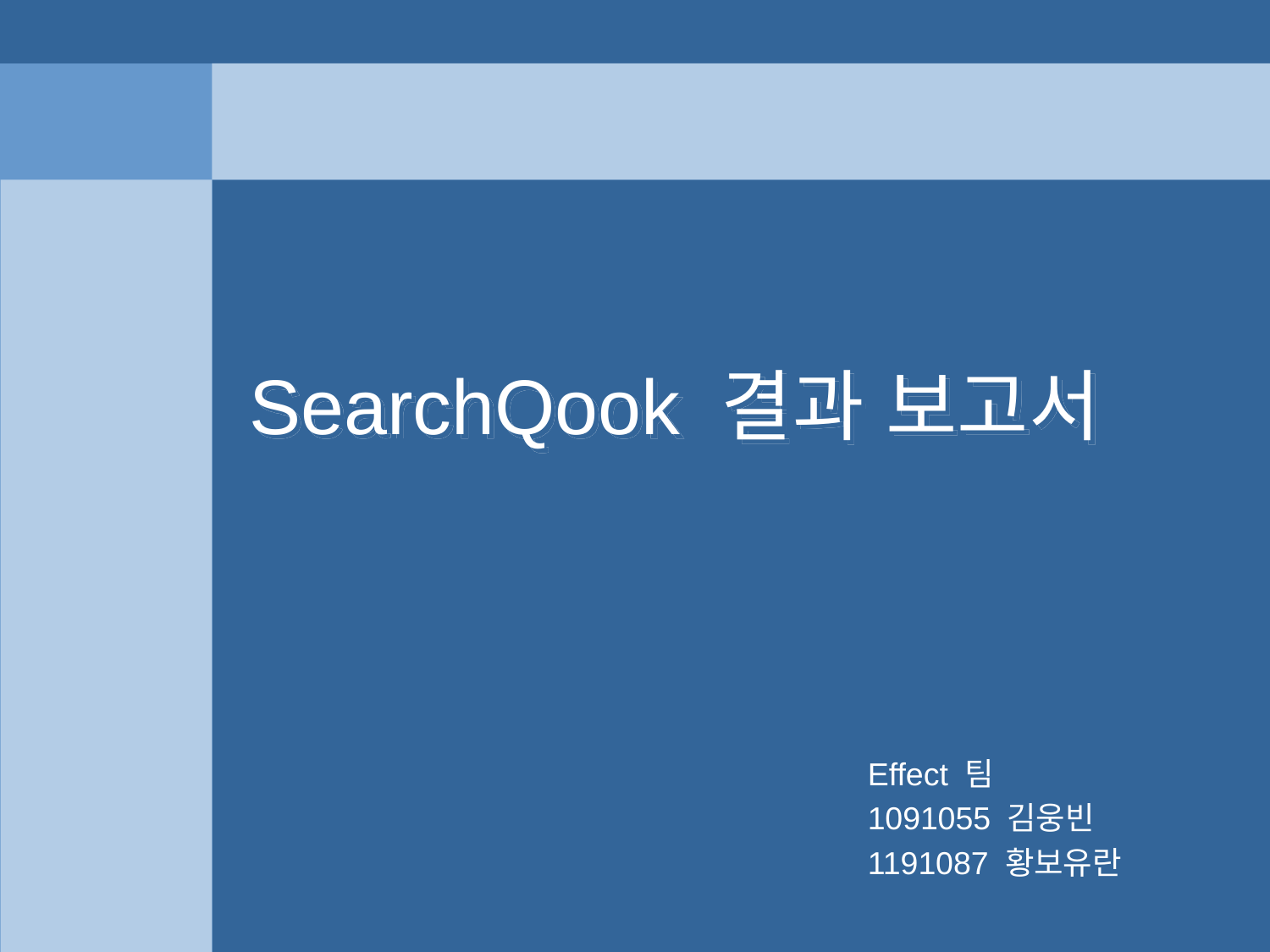

# SearchQook 결과 보고서
Effect 팀
1091055 김웅빈
1191087 황보유란